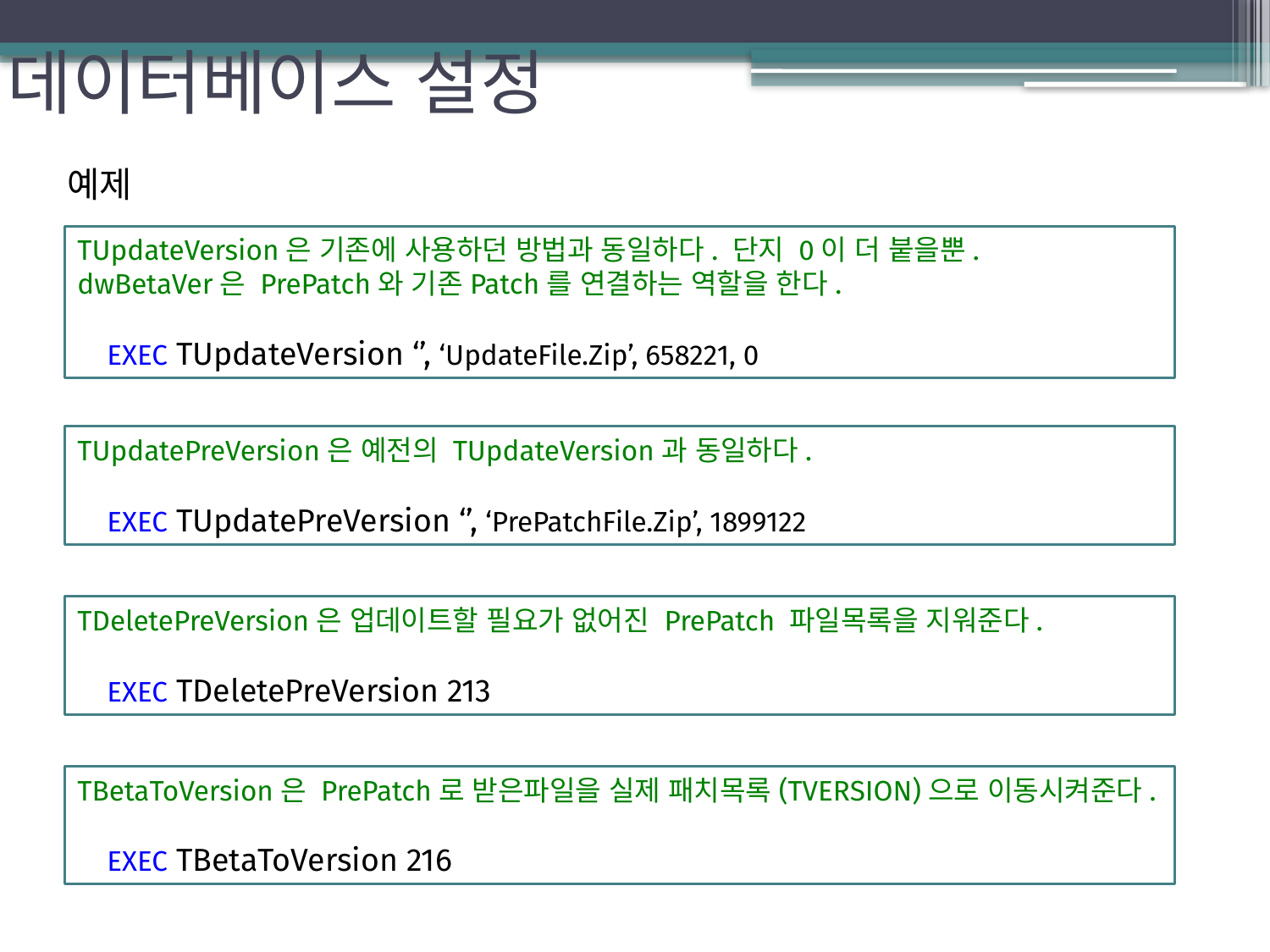

# 데이터베이스 설정
예제
TUpdateVersion은 기존에 사용하던 방법과 동일하다. 단지 0이 더 붙을뿐.
dwBetaVer은 PrePatch와 기존Patch를 연결하는 역할을 한다.

    EXEC TUpdateVersion ‘’, ‘UpdateFile.Zip’, 658221, 0
TUpdatePreVersion은 예전의 TUpdateVersion과 동일하다.

    EXEC TUpdatePreVersion ‘’, ‘PrePatchFile.Zip’, 1899122
TDeletePreVersion은 업데이트할 필요가 없어진 PrePatch 파일목록을 지워준다.

    EXEC TDeletePreVersion 213
TBetaToVersion은 PrePatch로 받은파일을 실제 패치목록(TVERSION)으로 이동시켜준다.

    EXEC TBetaToVersion 216